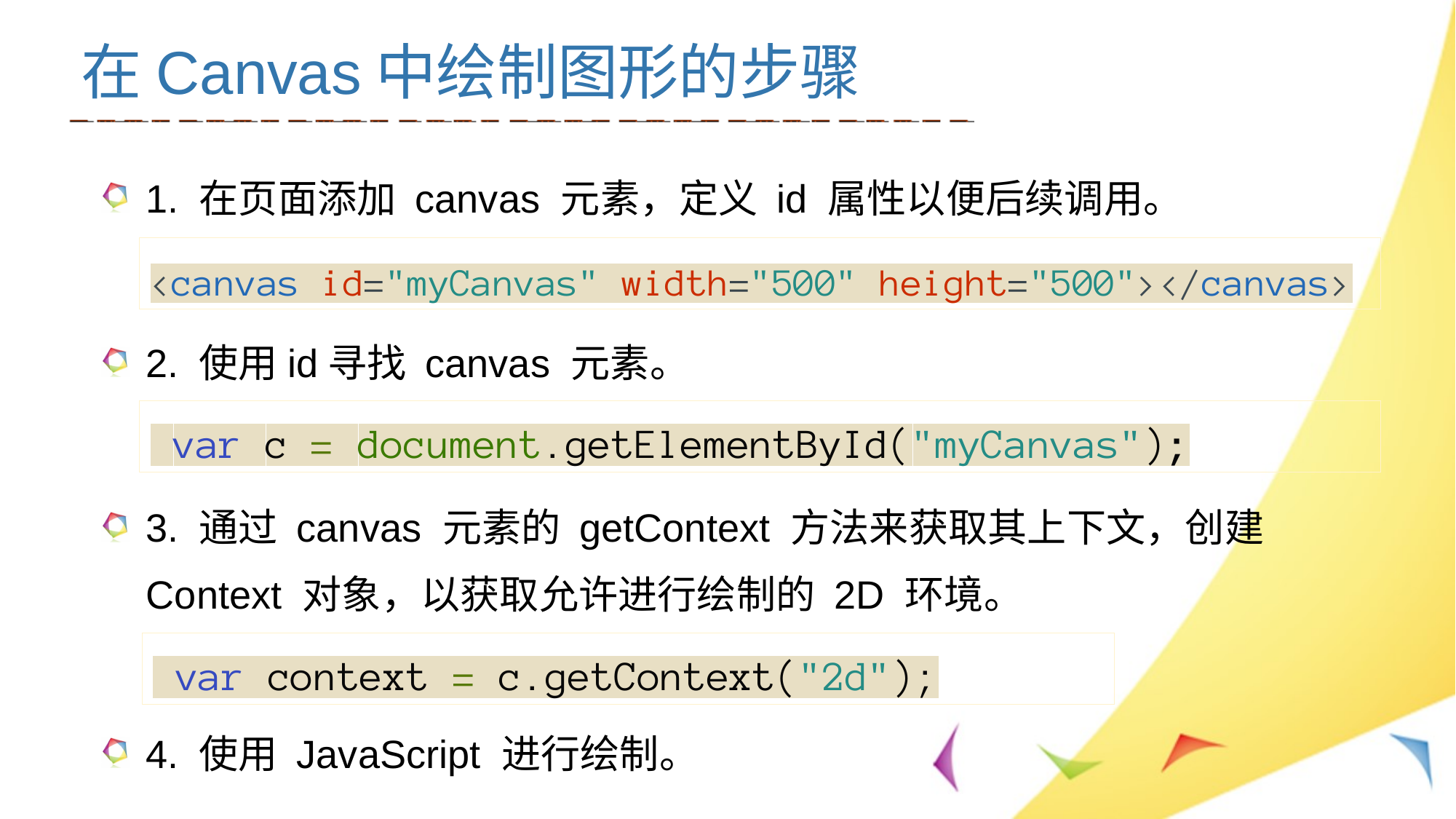

在Canvas中绘制图形的步骤
1. 在页面添加 canvas 元素，定义 id 属性以便后续调用。

2. 使用id寻找 canvas 元素。

3. 通过 canvas 元素的 getContext 方法来获取其上下文，创建Context 对象，以获取允许进行绘制的 2D 环境。

4. 使用 JavaScript 进行绘制。
<canvas id="myCanvas" width="500" height="500"></canvas>
 var c = document.getElementById("myCanvas");
 var context = c.getContext("2d");